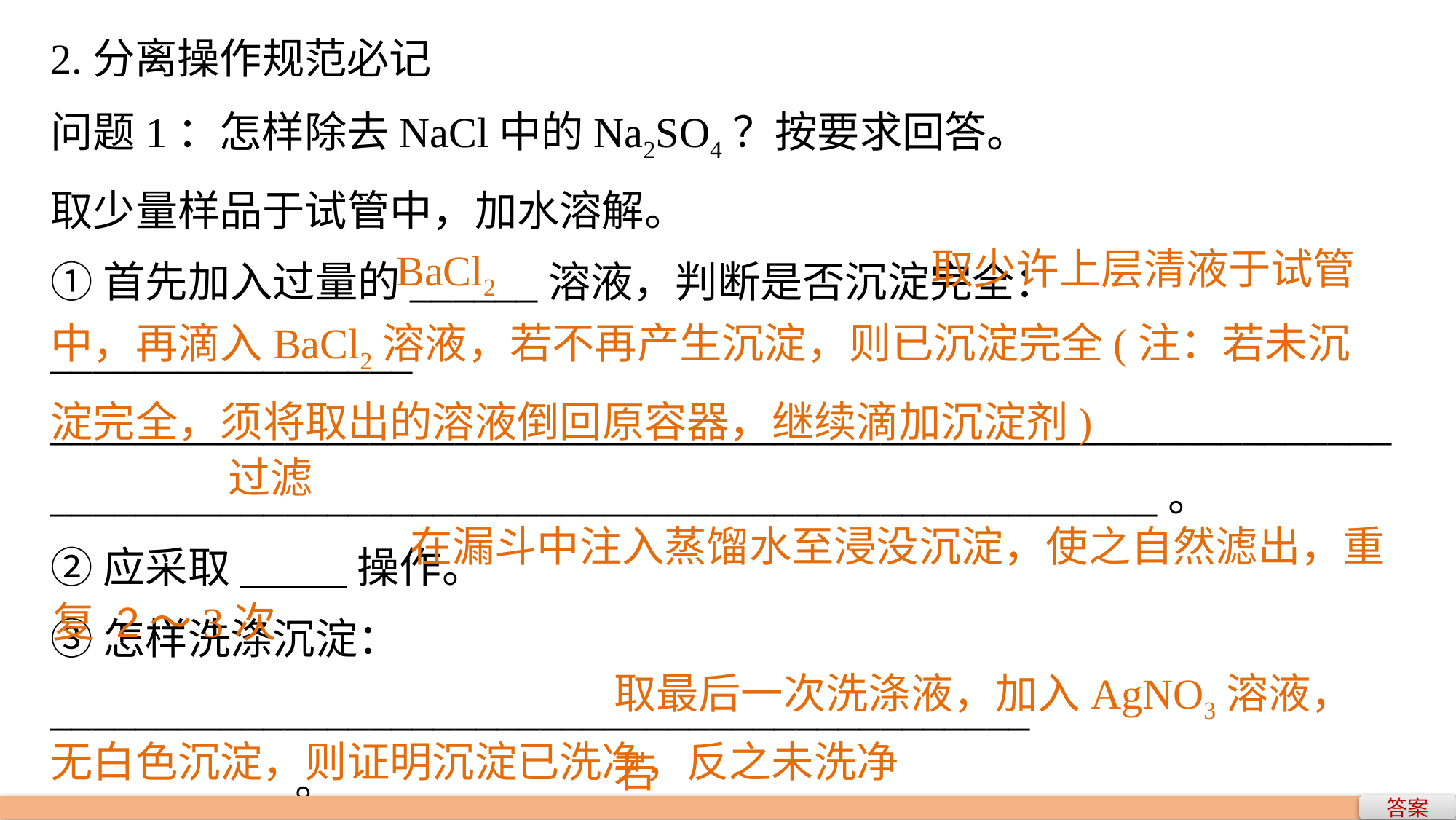

2.分离操作规范必记
问题1：怎样除去NaCl中的Na2SO4？按要求回答。
取少量样品于试管中，加水溶解。
①首先加入过量的______溶液，判断是否沉淀完全：_________________
_______________________________________________________________
____________________________________________________。
②应采取_____操作。
③怎样洗涤沉淀： ______________________________________________
___________。
④判断沉淀是否洗净的方法： ____________________________________
_________________________________________。
BaCl2
                                                                                            取少许上层清液于试管中，再滴入BaCl2溶液，若不再产生沉淀，则已沉淀完全(注：若未沉淀完全，须将取出的溶液倒回原容器，继续滴加沉淀剂)
过滤
在漏斗中注入蒸馏水至浸没沉淀，使之自然滤出，重
复 2～3次
取最后一次洗涤液，加入AgNO3溶液，若
无白色沉淀，则证明沉淀已洗净，反之未洗净
答案